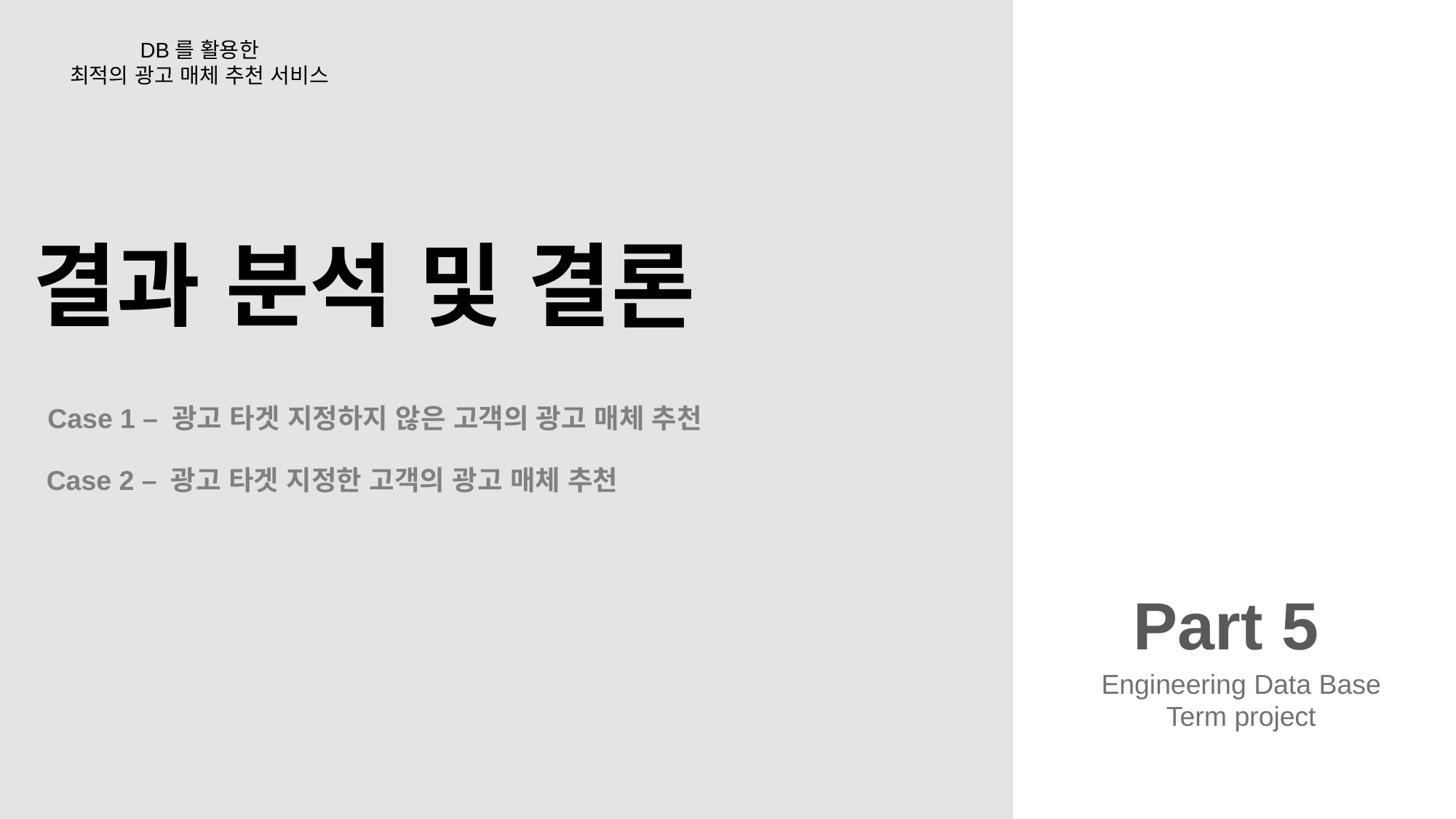

DB를 활용한
최적의 광고 매체 추천 서비스
결과 분석 및 결론
Case 1 – 광고 타겟 지정하지 않은 고객의 광고 매체 추천
	Case 2 – 광고 타겟 지정한 고객의 광고 매체 추천
Part 5
Engineering Data Base
Term project